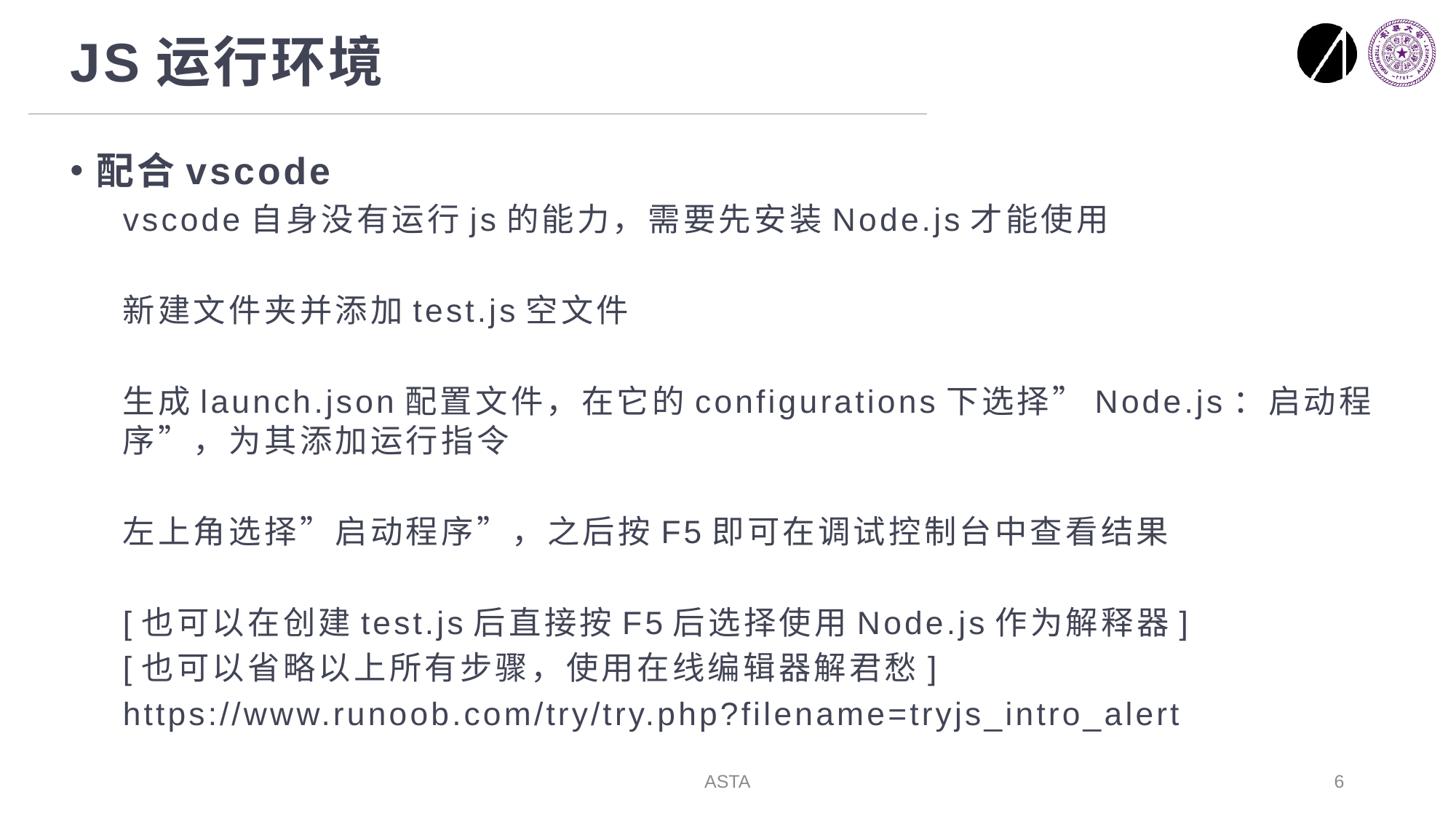

# JS运行环境
配合vscode
vscode自身没有运行js的能力，需要先安装Node.js才能使用

新建文件夹并添加test.js空文件

生成launch.json配置文件，在它的configurations下选择”Node.js：启动程序”，为其添加运行指令

左上角选择”启动程序”，之后按F5即可在调试控制台中查看结果

[也可以在创建test.js后直接按F5后选择使用Node.js作为解释器]
[也可以省略以上所有步骤，使用在线编辑器解君愁]
https://www.runoob.com/try/try.php?filename=tryjs_intro_alert
ASTA
6